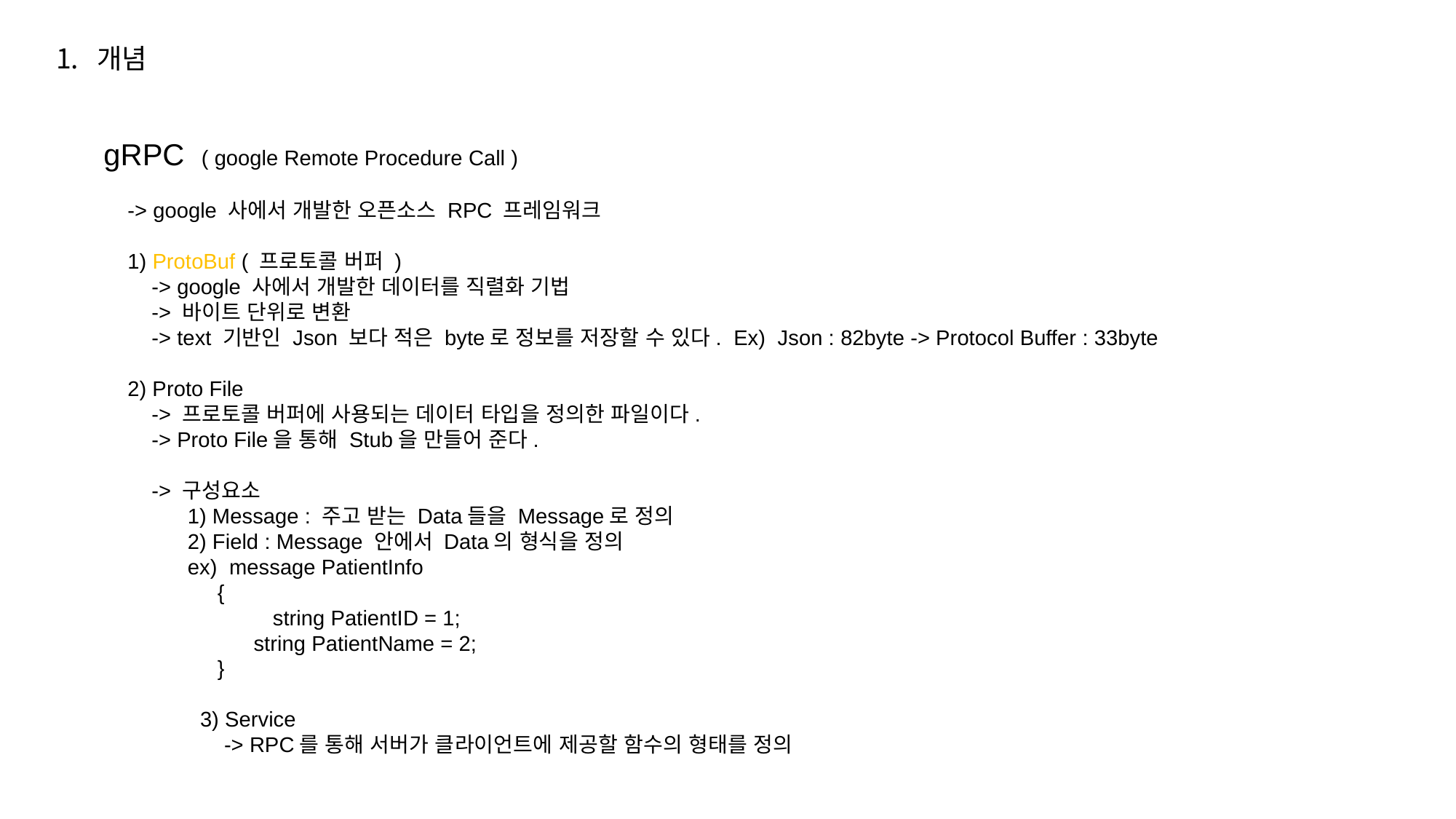

개념
gRPC  ( google Remote Procedure Call )

    -> google 사에서 개발한 오픈소스 RPC 프레임워크

    1) ProtoBuf ( 프로토콜 버퍼 )
        -> google 사에서 개발한 데이터를 직렬화 기법
        -> 바이트 단위로 변환
        -> text 기반인 Json 보다 적은 byte로 정보를 저장할 수 있다.  Ex)  Json : 82byte -> Protocol Buffer : 33byte

    2) Proto File
        -> 프로토콜 버퍼에 사용되는 데이터 타입을 정의한 파일이다.
        -> Proto File을 통해 Stub을 만들어 준다.

        -> 구성요소
              1) Message : 주고 받는 Data들을 Message로 정의
              2) Field : Message 안에서 Data의 형식을 정의
              ex)  message PatientInfo
                   {
	          string PatientID = 1;
                         string PatientName = 2;
                   }

       3) Service
           -> RPC를 통해 서버가 클라이언트에 제공할 함수의 형태를 정의